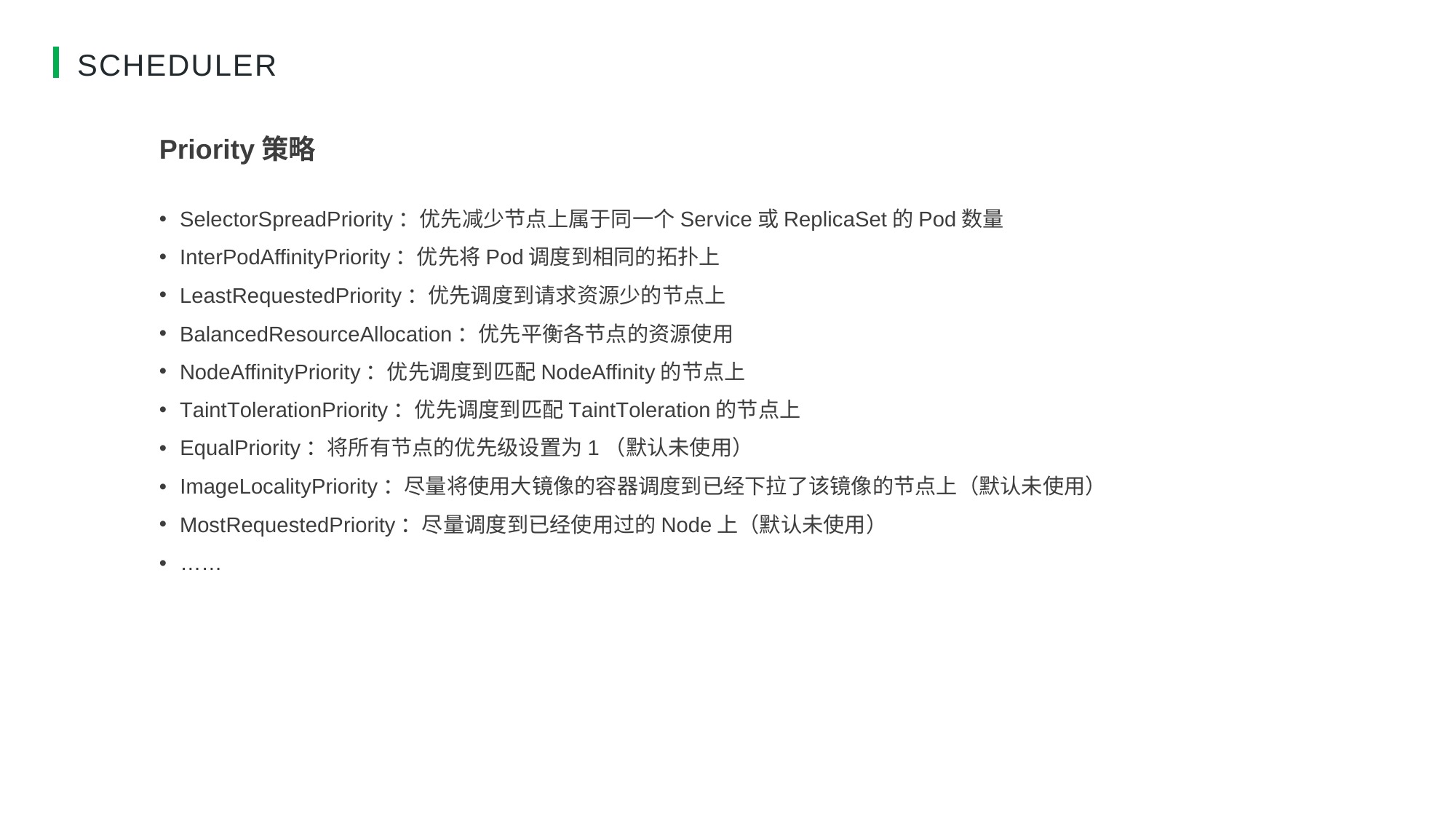

# SCHEDULER

Priority策略

SelectorSpreadPriority：优先减少节点上属于同一个Service或ReplicaSet的Pod数量
InterPodAffinityPriority：优先将Pod调度到相同的拓扑上
LeastRequestedPriority：优先调度到请求资源少的节点上
BalancedResourceAllocation：优先平衡各节点的资源使用
NodeAffinityPriority：优先调度到匹配NodeAffinity的节点上
TaintTolerationPriority：优先调度到匹配TaintToleration的节点上
•  EqualPriority：将所有节点的优先级设置为1（默认未使用）
•  ImageLocalityPriority：尽量将使用大镜像的容器调度到已经下拉了该镜像的节点上（默认未使用）
MostRequestedPriority：尽量调度到已经使用过的Node上（默认未使用）
•  ……